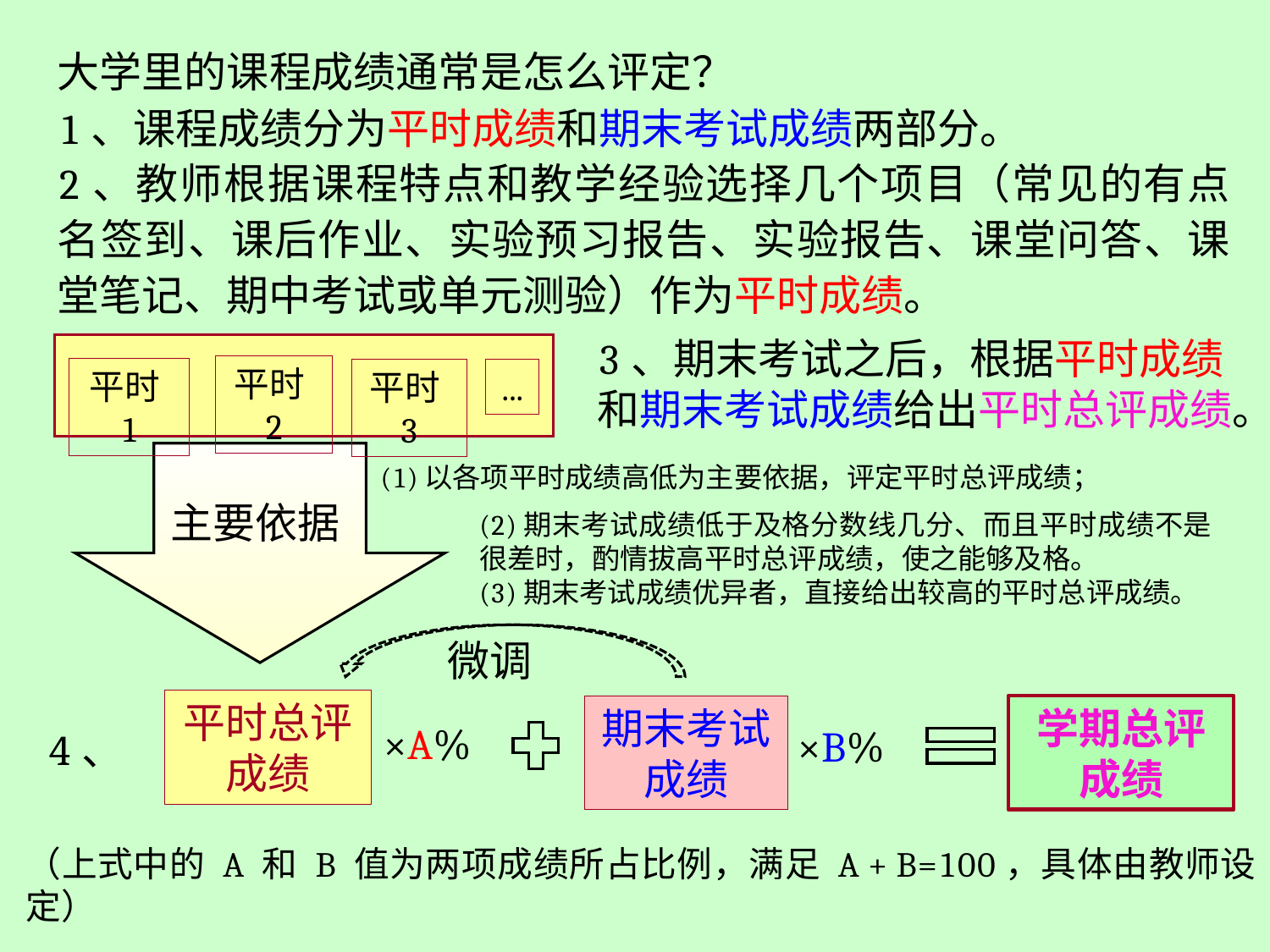

大学里的课程成绩通常是怎么评定？
1、课程成绩分为平时成绩和期末考试成绩两部分。
2、教师根据课程特点和教学经验选择几个项目（常见的有点名签到、课后作业、实验预习报告、实验报告、课堂问答、课堂笔记、期中考试或单元测验）作为平时成绩。
3、期末考试之后，根据平时成绩和期末考试成绩给出平时总评成绩。

平时2
平时1
平时3
...

(1)以各项平时成绩高低为主要依据，评定平时总评成绩；

主要依据
(2)期末考试成绩低于及格分数线几分、而且平时成绩不是很差时，酌情拔高平时总评成绩，使之能够及格。
(3)期末考试成绩优异者，直接给出较高的平时总评成绩。
微调
平时总评成绩
期末考试成绩
学期总评成绩
×A%

×B%

4、
（上式中的 A 和 B 值为两项成绩所占比例，满足 A + B=100，具体由教师设定）
9